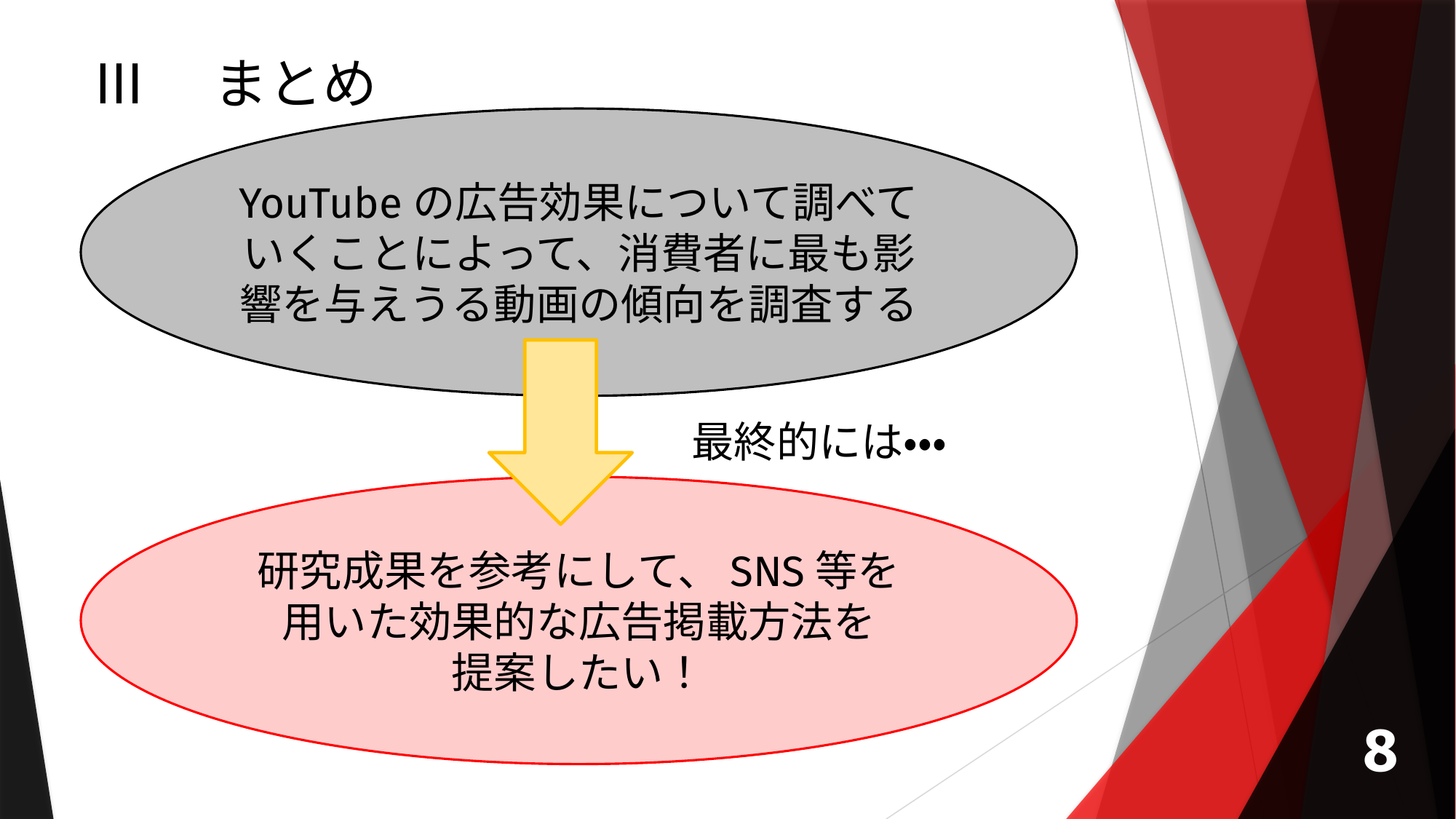

# Ⅲ　まとめ
YouTubeの広告効果について調べていくことによって、消費者に最も影響を与えうる動画の傾向を調査する

最終的には・・・
研究成果を参考にして、SNS等を用いた効果的な広告掲載方法を
提案したい！
8